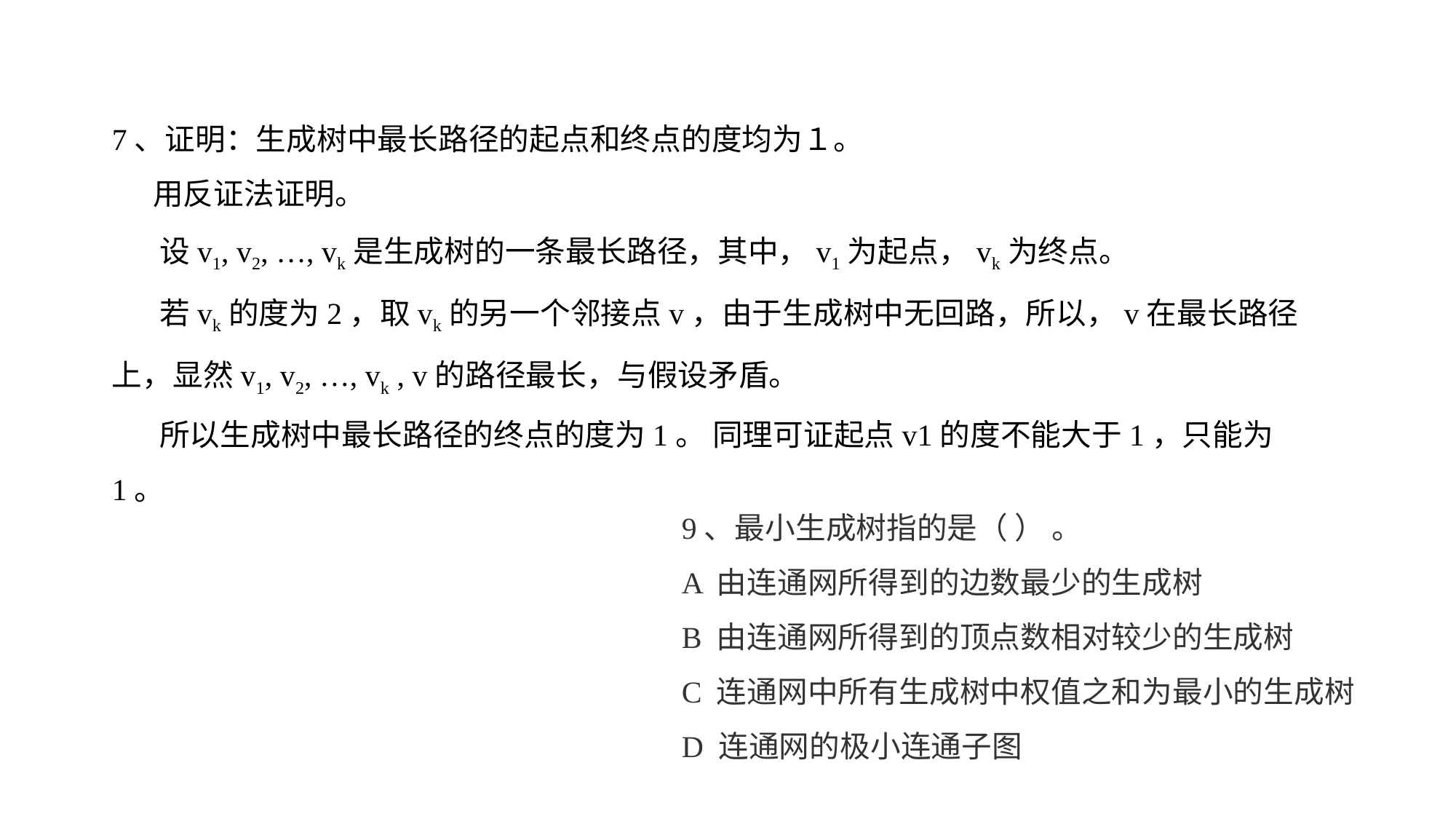

7、证明：生成树中最长路径的起点和终点的度均为１。
     用反证法证明。
      设v1, v2, …, vk是生成树的一条最长路径，其中，v1为起点，vk为终点。
      若vk的度为2，取vk的另一个邻接点v，由于生成树中无回路，所以，v在最长路径上，显然v1, v2, …, vk , v的路径最长，与假设矛盾。
      所以生成树中最长路径的终点的度为1。 同理可证起点v1的度不能大于1，只能为1。
9、最小生成树指的是（ ） 。
A 由连通网所得到的边数最少的生成树
B 由连通网所得到的顶点数相对较少的生成树
C 连通网中所有生成树中权值之和为最小的生成树
D 连通网的极小连通子图